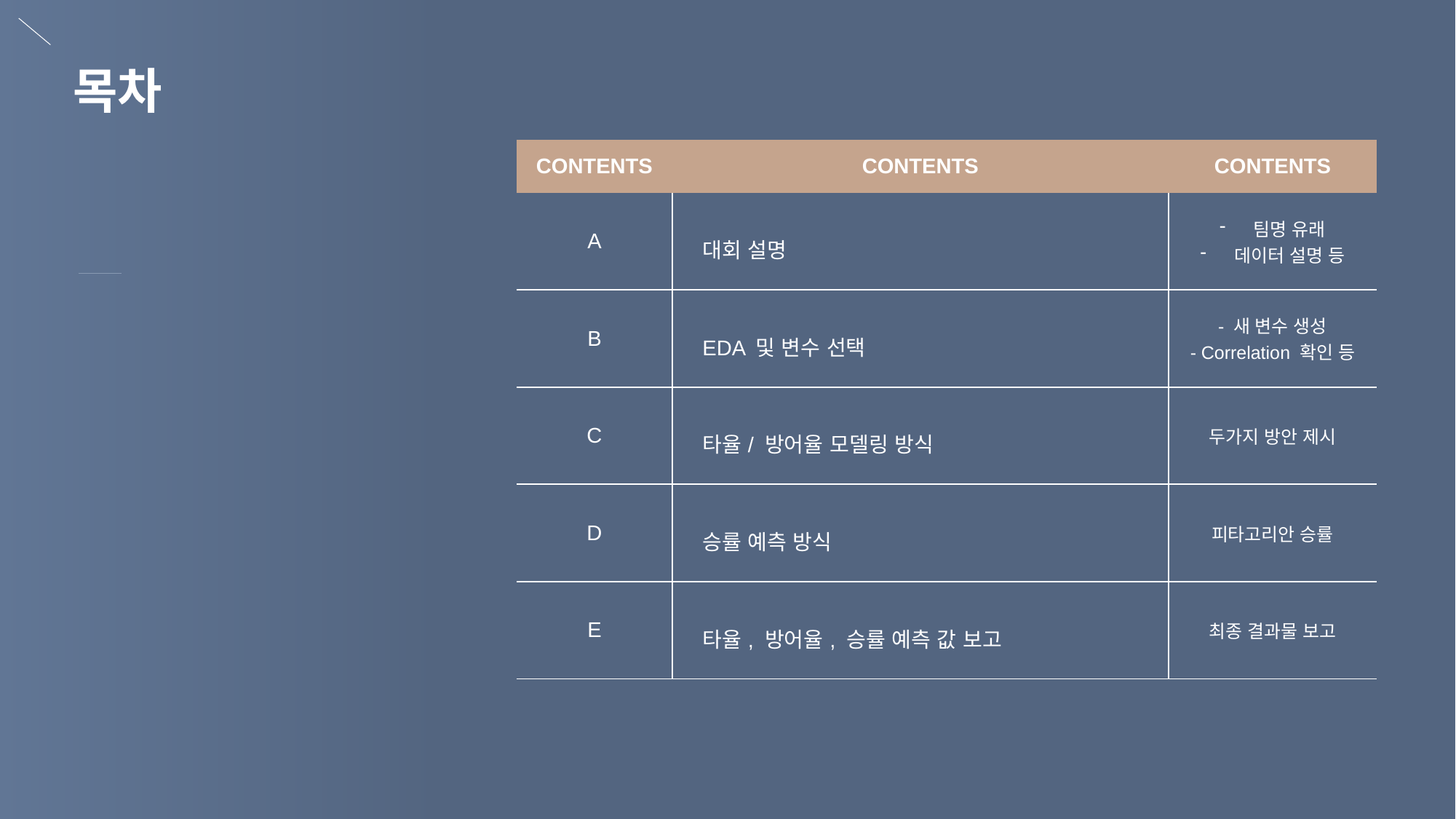

목차
| CONTENTS | CONTENTS | CONTENTS |
| --- | --- | --- |
| A | 대회 설명 | 팀명 유래 데이터 설명 등 |
| B | EDA 및 변수 선택 | - 새 변수 생성 - Correlation 확인 등 |
| C | 타율/ 방어율 모델링 방식 | 두가지 방안 제시 |
| D | 승률 예측 방식 | 피타고리안 승률 |
| E | 타율, 방어율, 승률 예측 값 보고 | 최종 결과물 보고 |